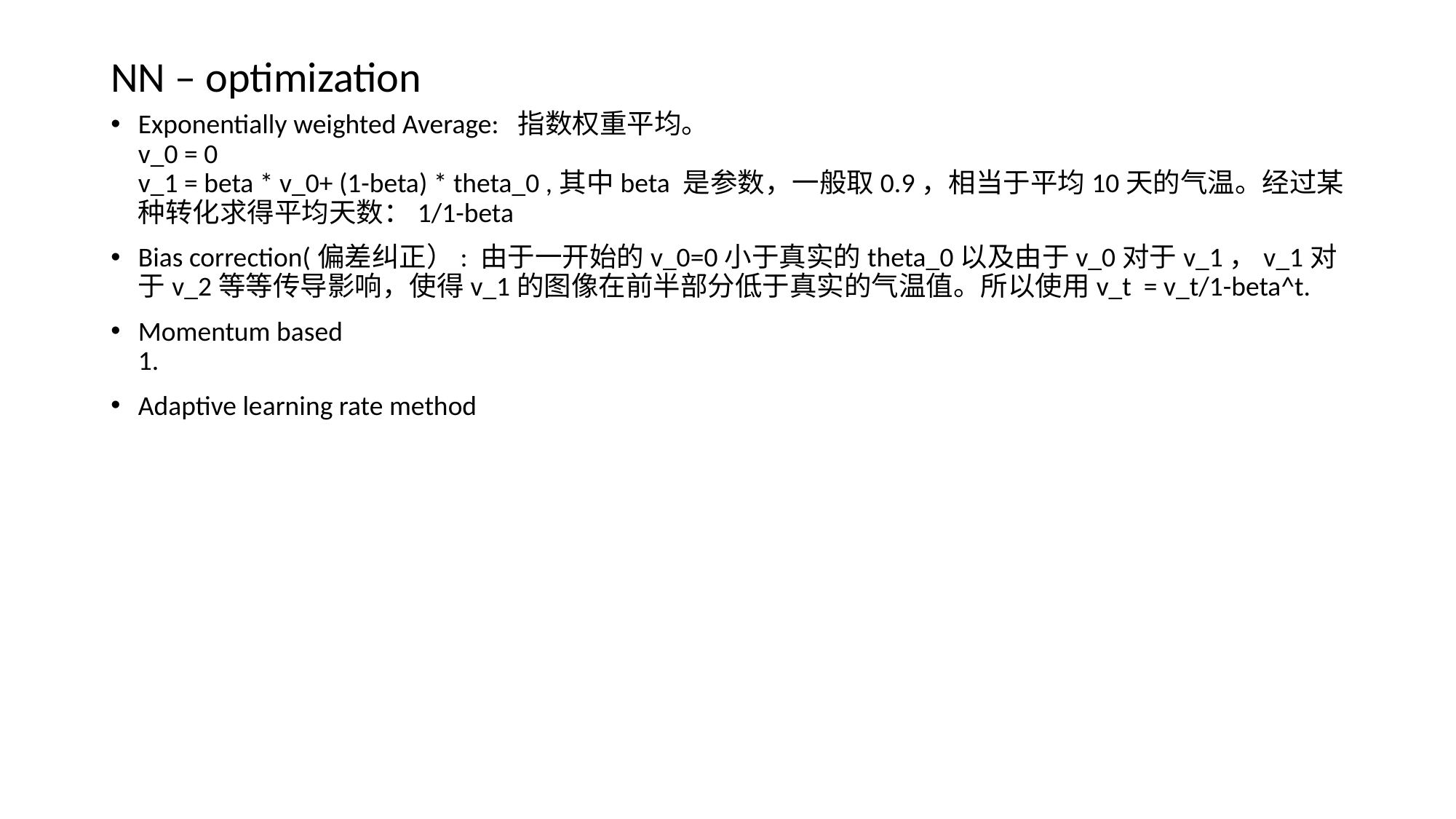

# NN – optimization
Exponentially weighted Average:  指数权重平均。
v_0 = 0
v_1 = beta * v_0+ (1-beta) * theta_0 ,其中beta 是参数，一般取0.9，相当于平均10天的气温。经过某种转化求得平均天数：1/1-beta
Bias correction(偏差纠正）: 由于一开始的v_0=0小于真实的theta_0以及由于v_0对于v_1，v_1对于v_2等等传导影响，使得v_1的图像在前半部分低于真实的气温值。所以使用v_t  = v_t/1-beta^t.
Momentum based
1.
Adaptive learning rate method